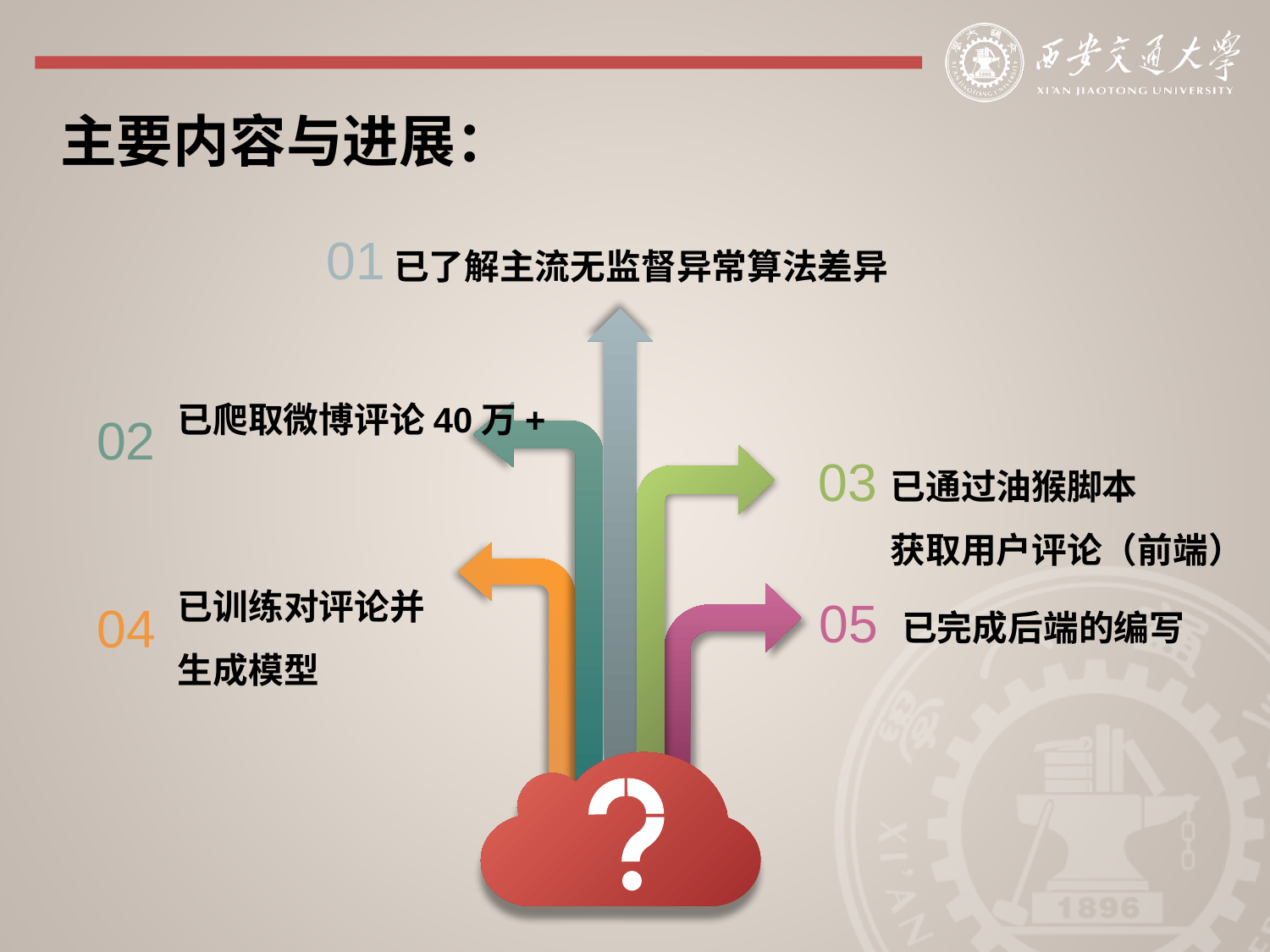

主要内容与进展：

已了解主流无监督异常算法差异
01

已爬取微博评论40万+
02
已通过油猴脚本
获取用户评论（前端）
03
已训练对评论并生成模型
已完成后端的编写
05
04